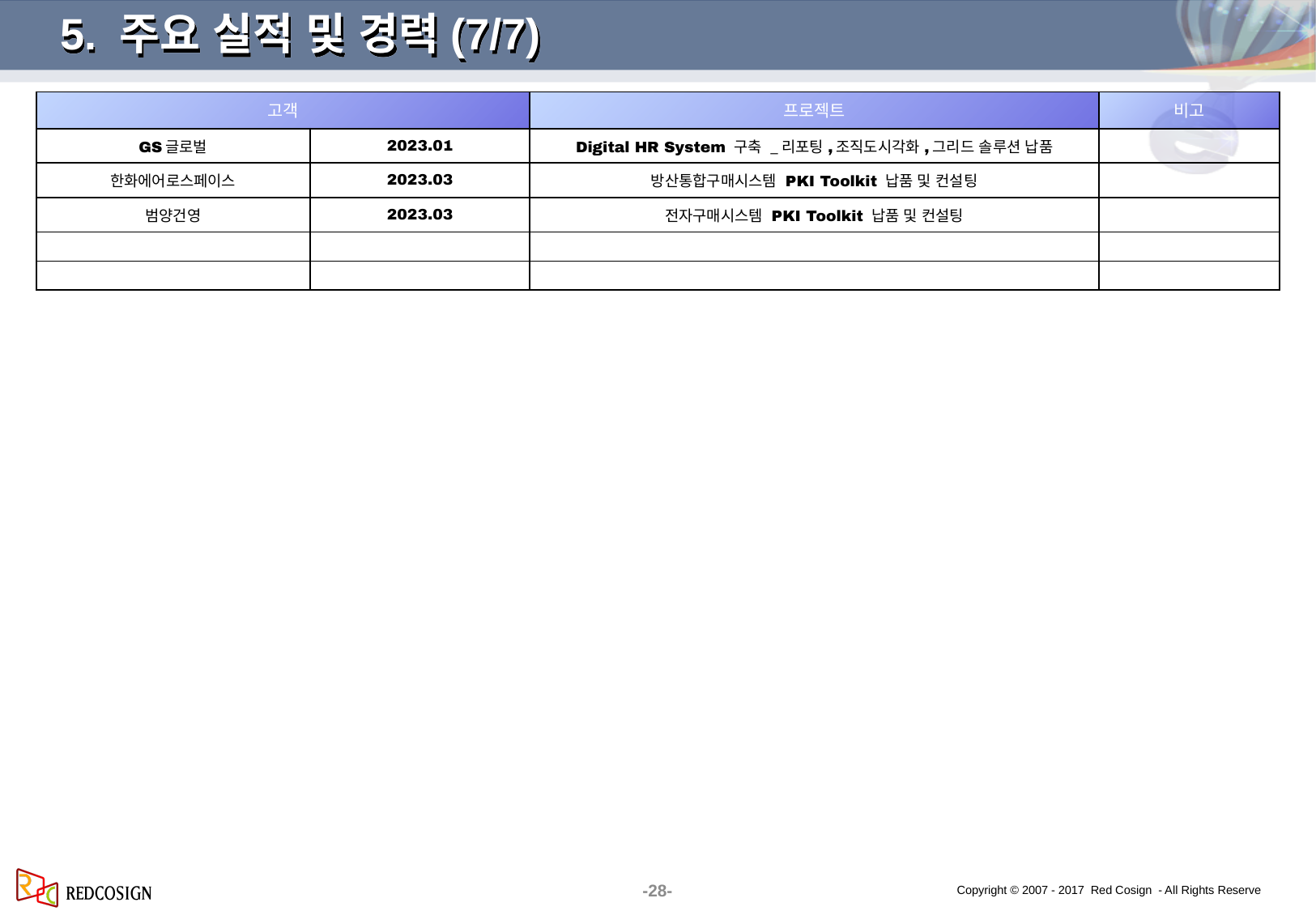

5. 주요 실적 및 경력(7/7)
| 고객 |  | 프로젝트 | 비고 |
| --- | --- | --- | --- |
| GS글로벌 | 2023.01 | Digital HR System 구축 \_리포팅,조직도시각화,그리드 솔루션 납품 |  |
| 한화에어로스페이스 | 2023.03 | 방산통합구매시스템 PKI Toolkit 납품 및 컨설팅 |  |
| 범양건영 | 2023.03 | 전자구매시스템 PKI Toolkit 납품 및 컨설팅 |  |
|  |  |  |  |
|  |  |  |  |